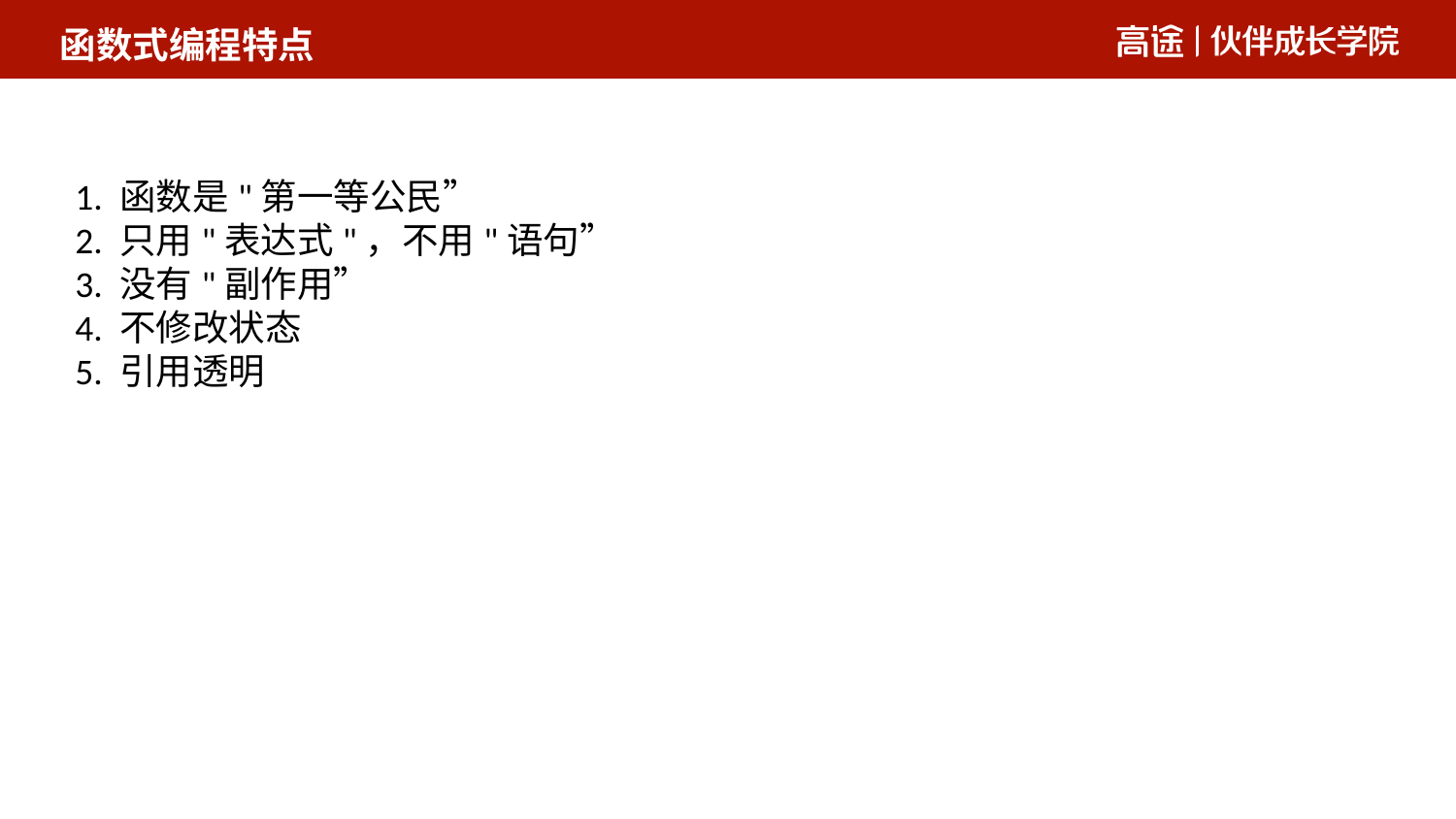

函数式编程特点
1. 函数是"第一等公民”
2. 只用"表达式"，不用"语句”
3. 没有"副作用”
4. 不修改状态
5. 引用透明